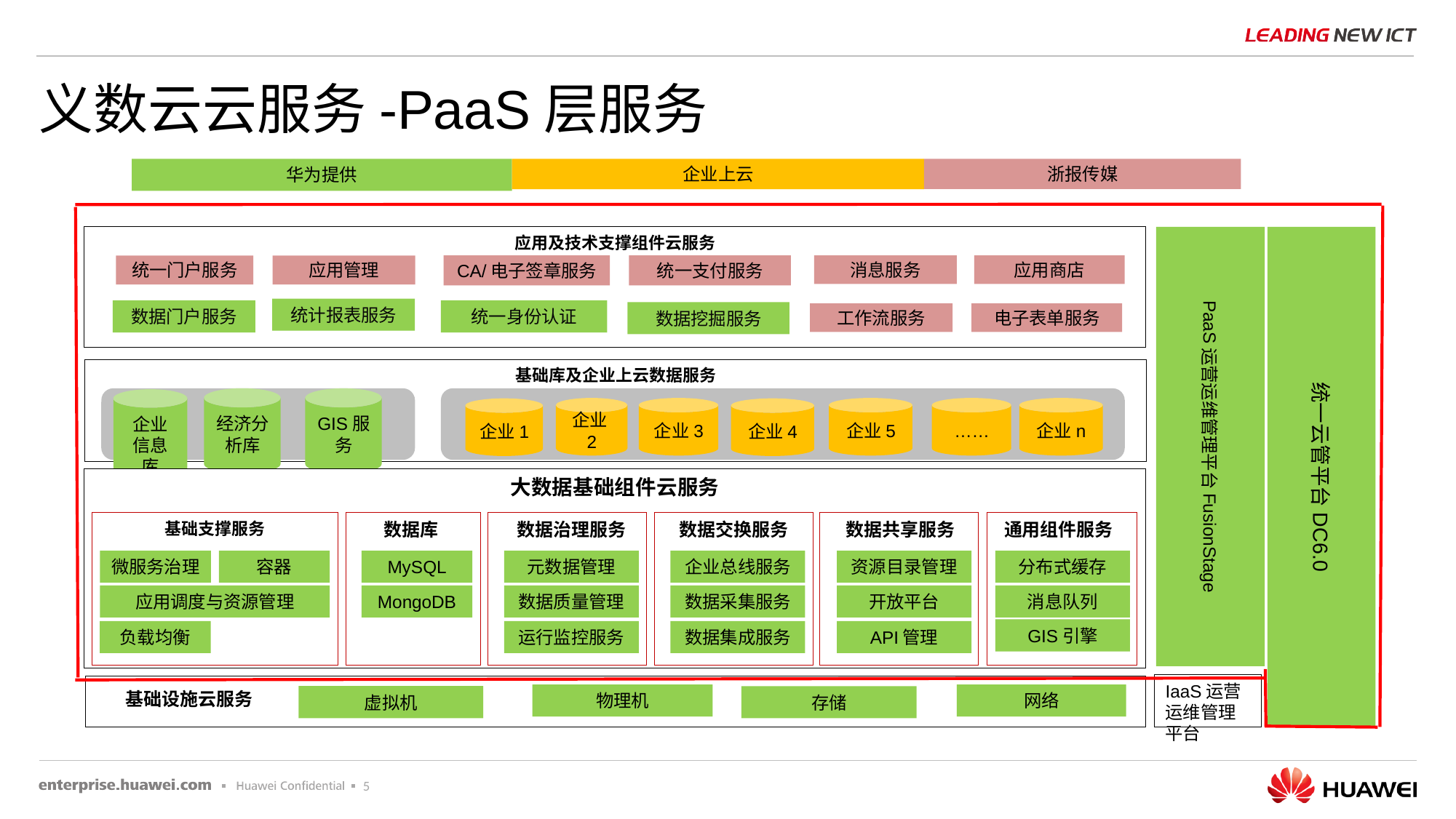

# 义数云云服务-PaaS层服务
浙报传媒
华为提供
企业上云
应用及技术支撑组件云服务
PaaS运营运维管理平台FusionStage
统一云管平台DC6.0
统一门户服务
应用管理
CA/电子签章服务
统一支付服务
消息服务
应用商店
统计报表服务
数据门户服务
统一身份认证
数据挖掘服务
工作流服务
电子表单服务
基础库及企业上云数据服务

经济分析库
GIS服务
企业信息库
企业2
企业3
企业5
……
企业n
企业1
企业4
大数据基础组件云服务

基础支撑服务
数据库
数据治理服务
数据交换服务
数据共享服务
通用组件服务

微服务治理
容器
MySQL
元数据管理
企业总线服务
资源目录管理
分布式缓存
MongoDB
数据质量管理
数据采集服务
消息队列
应用调度与资源管理
开放平台
GIS引擎
运行监控服务
数据集成服务
负载均衡
API管理
IaaS运营运维管理平台

基础设施云服务
物理机
网络
虚拟机
存储